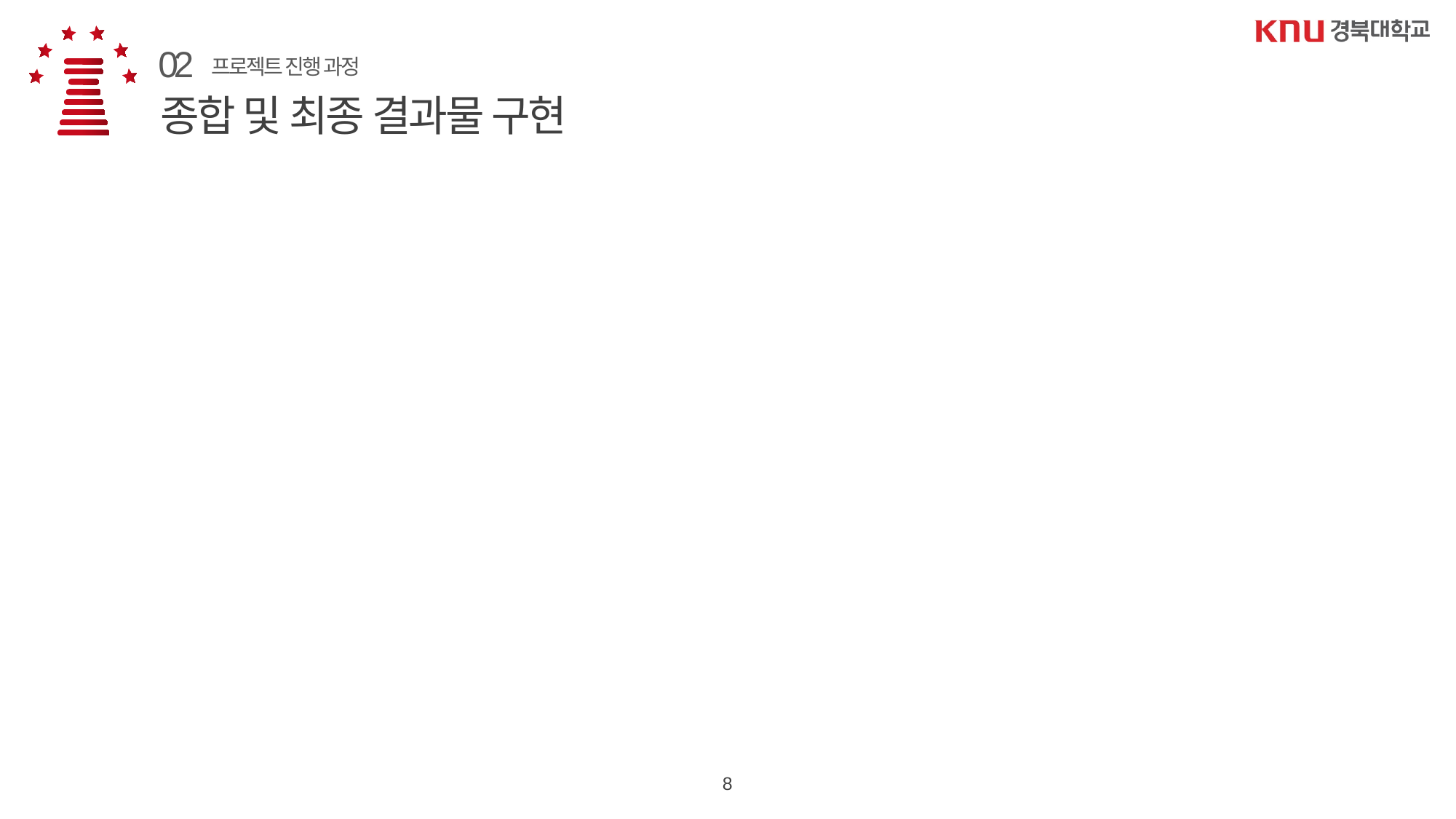

02
프로젝트 진행 과정
종합 및 최종 결과물 구현
단에 어울리는 소제목을 적어주세요
8